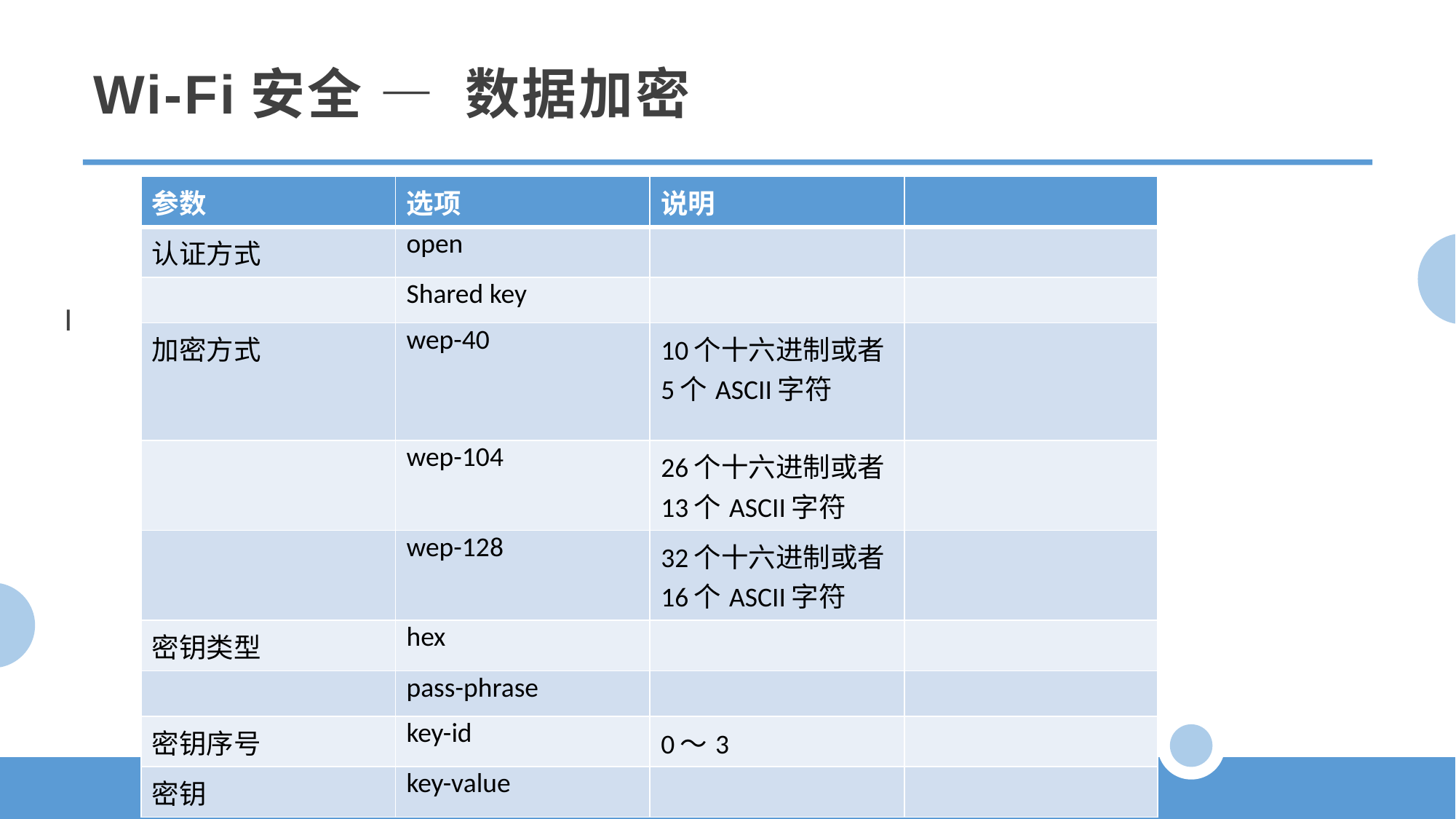

Wi-Fi安全 —  数据加密

| 参数 | 选项 | 说明 |  |
| --- | --- | --- | --- |
| 认证方式 | open |  |  |
|  | Shared key |  |  |
| 加密方式 | wep-40 | 10个十六进制或者5个ASCII字符 |  |
|  | wep-104 | 26个十六进制或者13个ASCII字符 |  |
|  | wep-128 | 32个十六进制或者16个ASCII字符 |  |
| 密钥类型 | hex |  |  |
|  | pass-phrase |  |  |
| 密钥序号 | key-id | 0～3 |  |
| 密钥 | key-value |  |  |
I